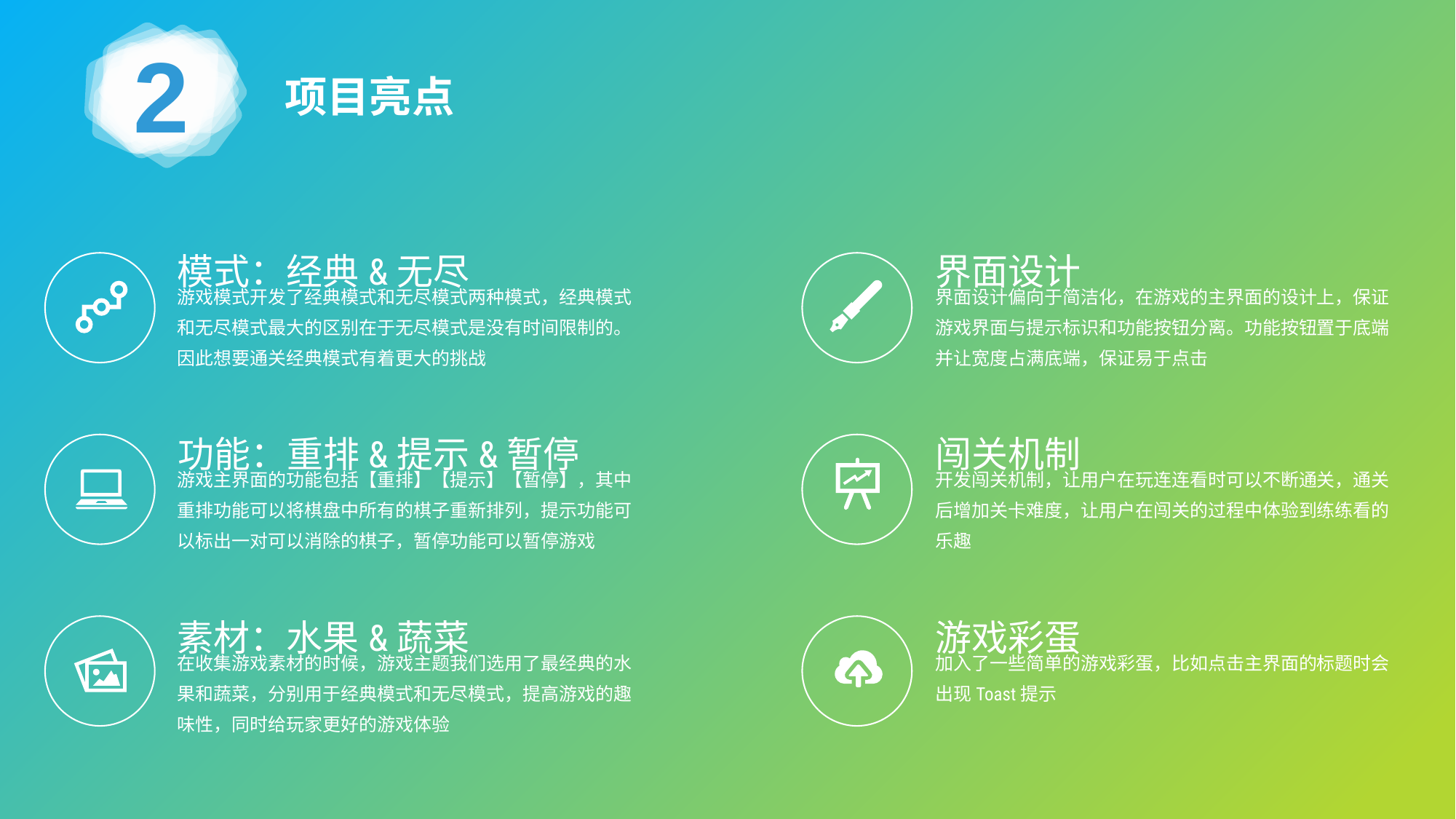

2

项目亮点
模式：经典&无尽
界面设计

游戏模式开发了经典模式和无尽模式两种模式，经典模式和无尽模式最大的区别在于无尽模式是没有时间限制的。因此想要通关经典模式有着更大的挑战
界面设计偏向于简洁化，在游戏的主界面的设计上，保证游戏界面与提示标识和功能按钮分离。功能按钮置于底端并让宽度占满底端，保证易于点击

功能：重排&提示&暂停
闯关机制

游戏主界面的功能包括【重排】【提示】【暂停】，其中重排功能可以将棋盘中所有的棋子重新排列，提示功能可以标出一对可以消除的棋子，暂停功能可以暂停游戏
开发闯关机制，让用户在玩连连看时可以不断通关，通关后增加关卡难度，让用户在闯关的过程中体验到练练看的乐趣

素材：水果&蔬菜
游戏彩蛋

在收集游戏素材的时候，游戏主题我们选用了最经典的水果和蔬菜，分别用于经典模式和无尽模式，提高游戏的趣味性，同时给玩家更好的游戏体验
加入了一些简单的游戏彩蛋，比如点击主界面的标题时会出现Toast提示